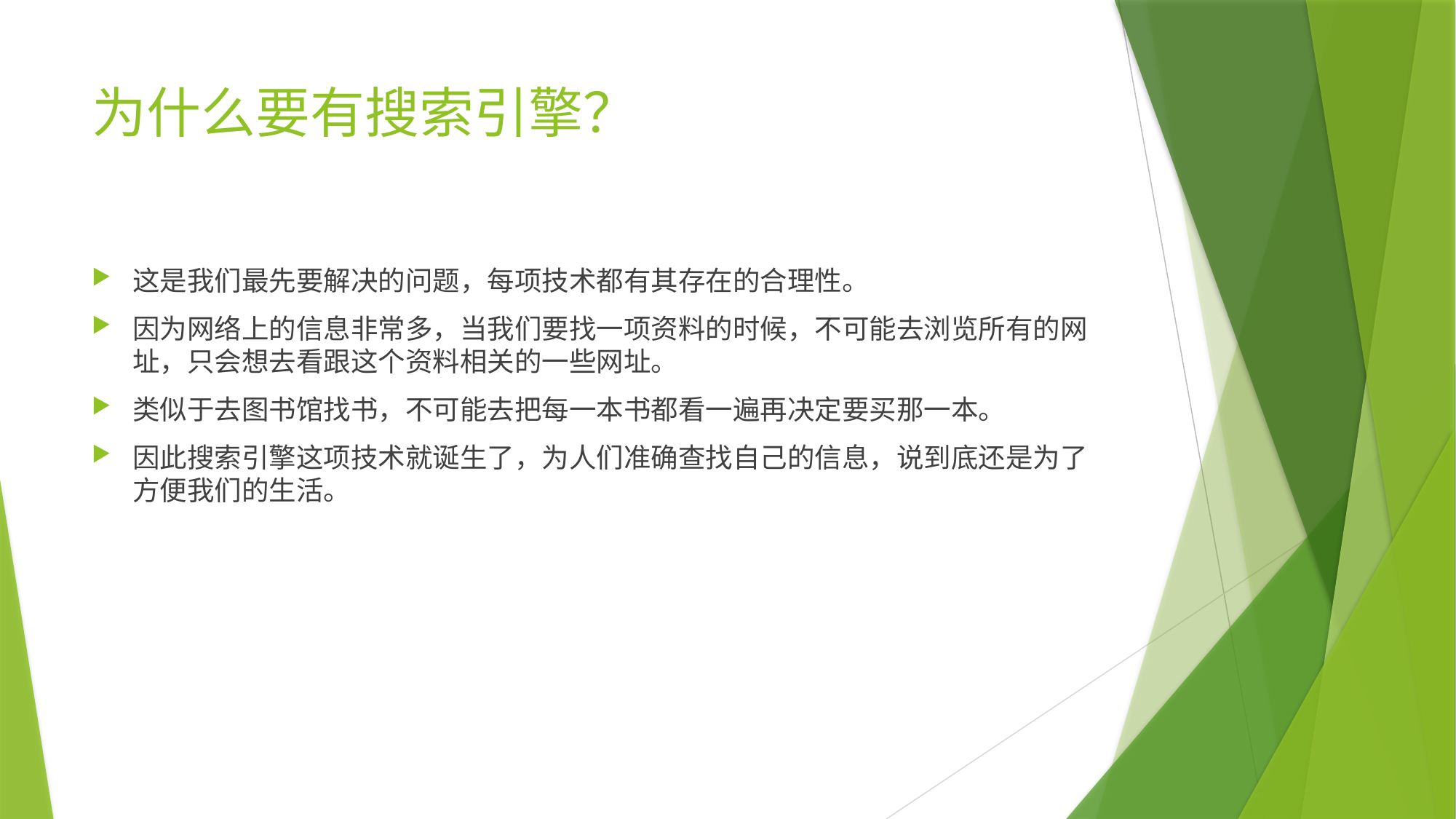

# 为什么要有搜索引擎？
这是我们最先要解决的问题，每项技术都有其存在的合理性。
因为网络上的信息非常多，当我们要找一项资料的时候，不可能去浏览所有的网址，只会想去看跟这个资料相关的一些网址。
类似于去图书馆找书，不可能去把每一本书都看一遍再决定要买那一本。
因此搜索引擎这项技术就诞生了，为人们准确查找自己的信息，说到底还是为了方便我们的生活。